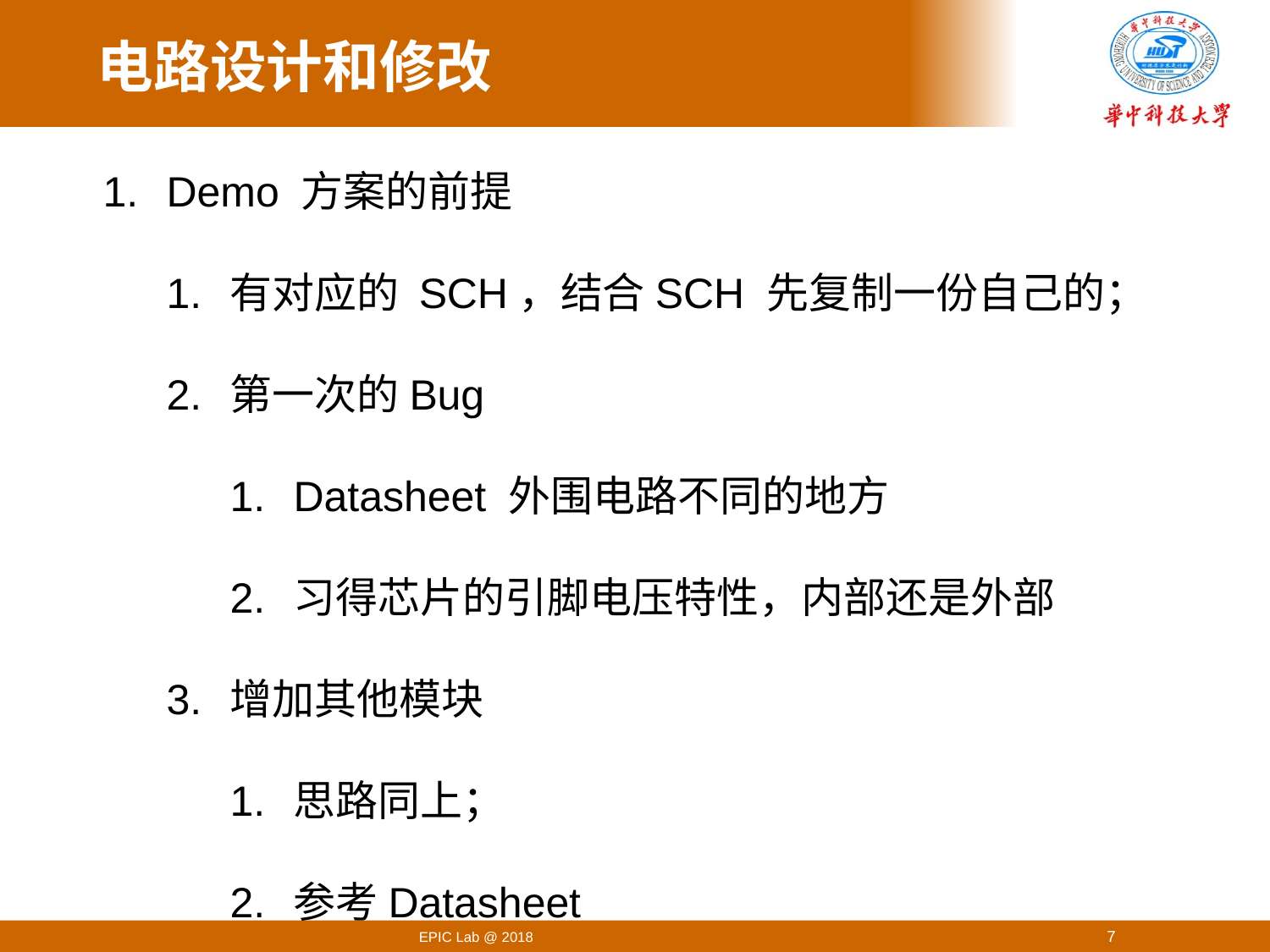

电路设计和修改
Demo 方案的前提

有对应的 SCH，结合SCH 先复制一份自己的；

第一次的Bug

Datasheet 外围电路不同的地方

习得芯片的引脚电压特性，内部还是外部

增加其他模块

思路同上；

参考Datasheet

EPIC Lab @ 2018
7